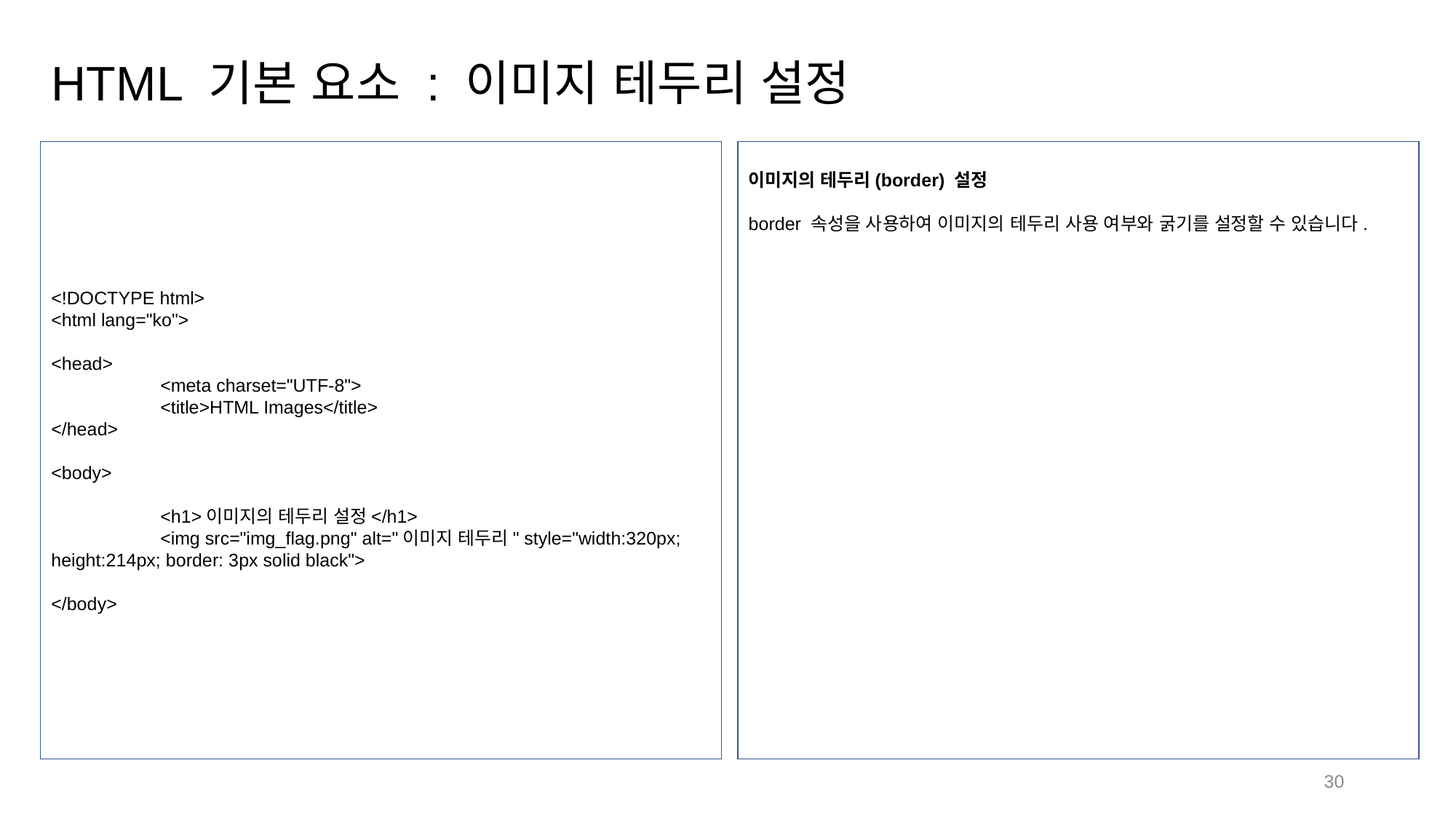

# HTML 기본 요소 : 이미지 테두리 설정
<!DOCTYPE html>
<html lang="ko">

<head>
	<meta charset="UTF-8">
	<title>HTML Images</title>
</head>

<body>

	<h1>이미지의 테두리 설정</h1>
	<img src="img_flag.png" alt="이미지 테두리" style="width:320px; height:214px; border: 3px solid black">

</body>

이미지의 테두리(border) 설정

border 속성을 사용하여 이미지의 테두리 사용 여부와 굵기를 설정할 수 있습니다.

30